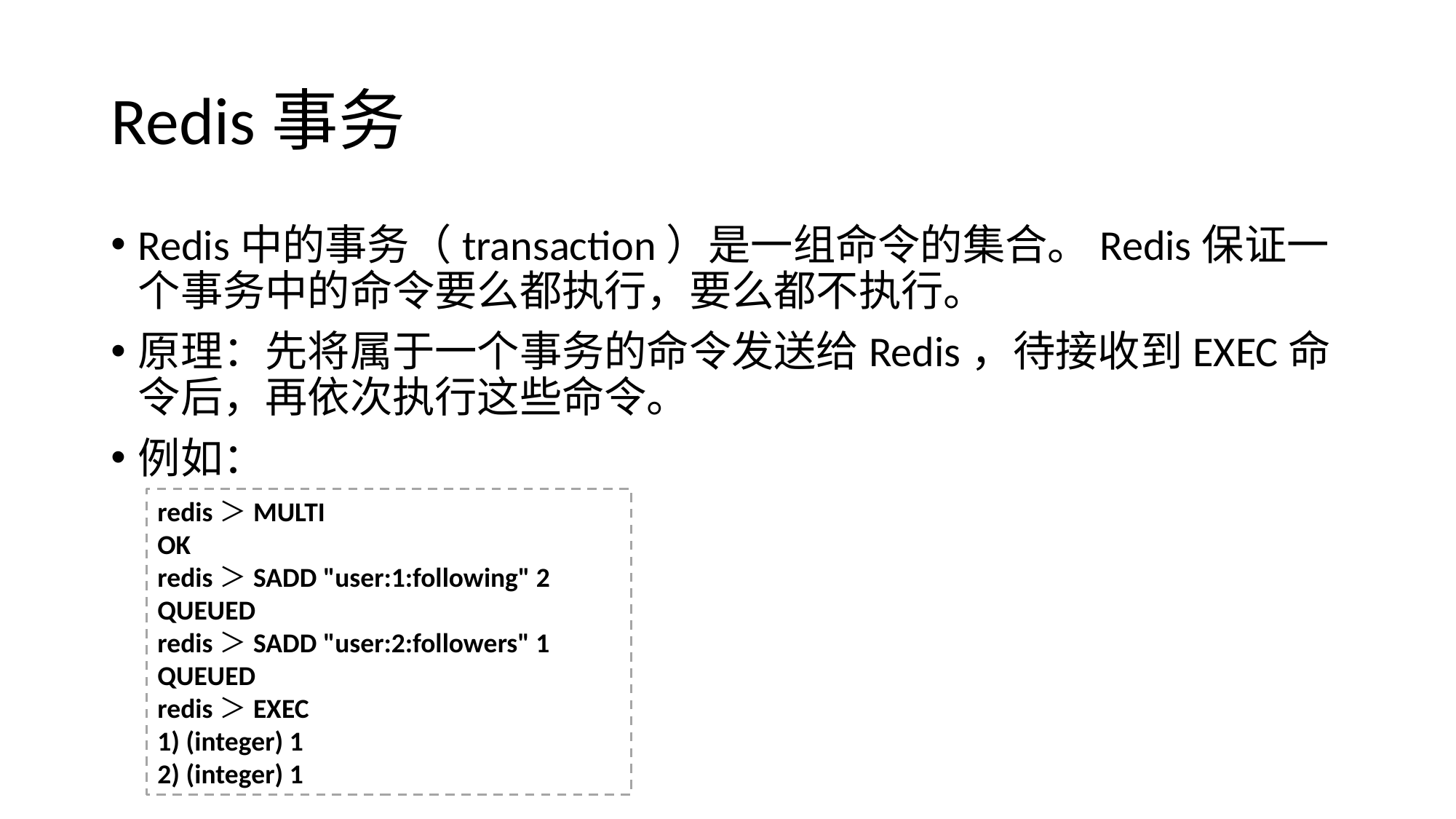

# Redis事务
Redis中的事务（transaction）是一组命令的集合。Redis保证一个事务中的命令要么都执行，要么都不执行。
原理：先将属于一个事务的命令发送给Redis，待接收到EXEC命令后，再依次执行这些命令。
例如：
redis＞MULTI
OK
redis＞SADD "user:1:following" 2
QUEUED
redis＞SADD "user:2:followers" 1
QUEUED
redis＞EXEC
1) (integer) 1
2) (integer) 1